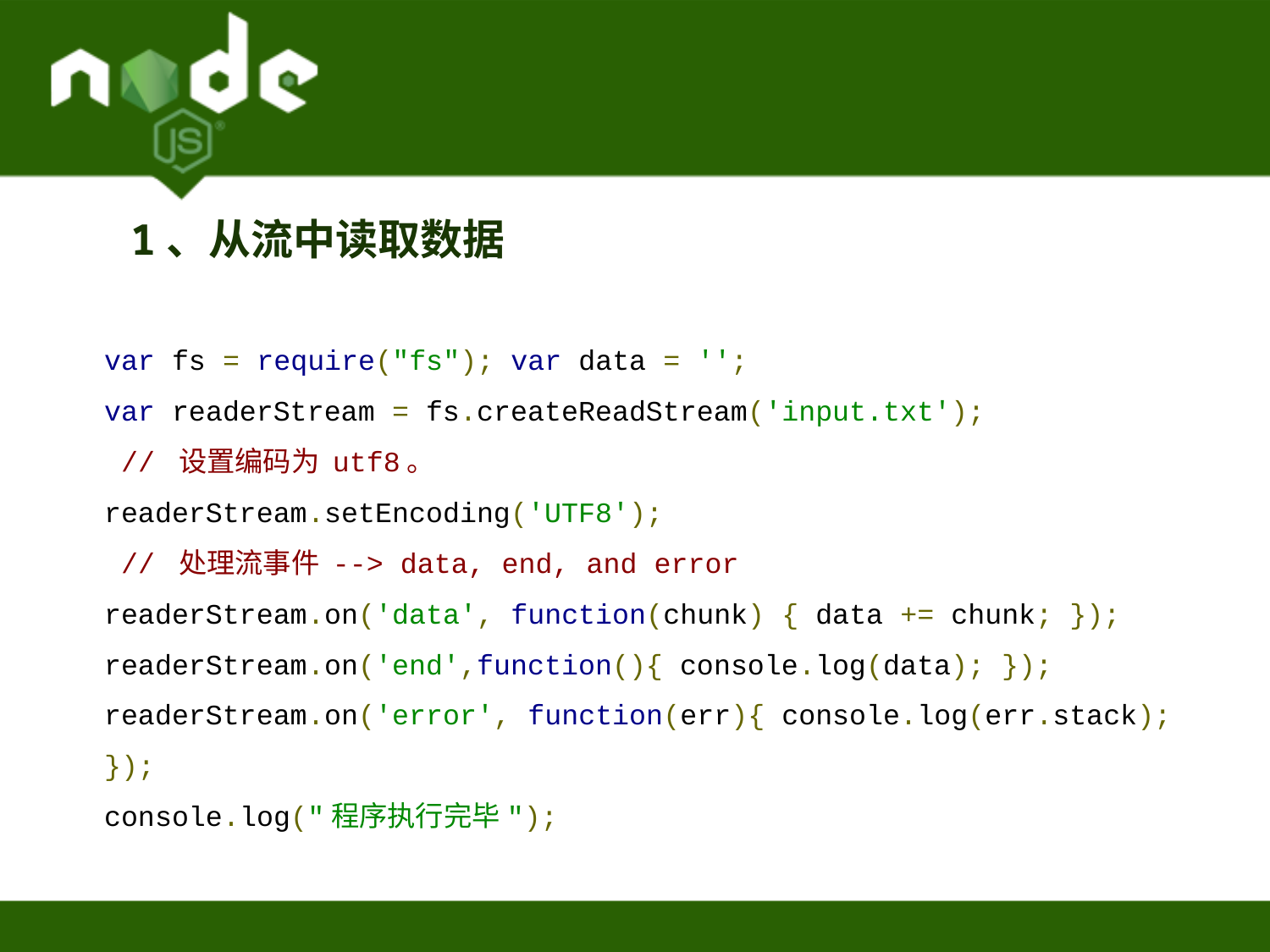

1、从流中读取数据
var fs = require("fs"); var data = '';
var readerStream = fs.createReadStream('input.txt');
 // 设置编码为 utf8。
readerStream.setEncoding('UTF8');
 // 处理流事件 --> data, end, and error
readerStream.on('data', function(chunk) { data += chunk; });
readerStream.on('end',function(){ console.log(data); });
readerStream.on('error', function(err){ console.log(err.stack);
});
console.log("程序执行完毕");